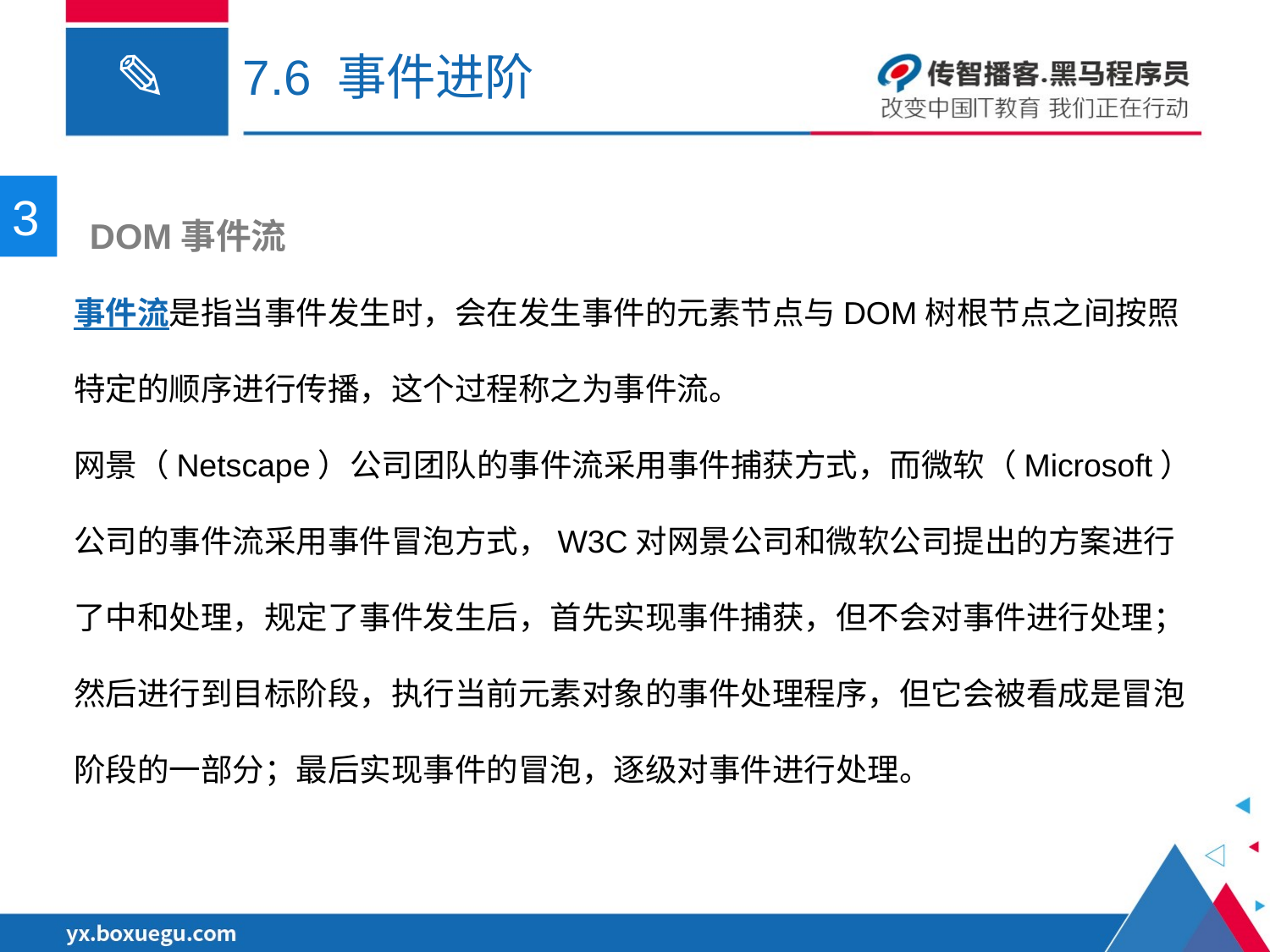

# 7.6 事件进阶

3
  DOM事件流
事件流是指当事件发生时，会在发生事件的元素节点与DOM树根节点之间按照特定的顺序进行传播，这个过程称之为事件流。
网景（Netscape）公司团队的事件流采用事件捕获方式，而微软（Microsoft）公司的事件流采用事件冒泡方式，W3C对网景公司和微软公司提出的方案进行了中和处理，规定了事件发生后，首先实现事件捕获，但不会对事件进行处理；然后进行到目标阶段，执行当前元素对象的事件处理程序，但它会被看成是冒泡阶段的一部分；最后实现事件的冒泡，逐级对事件进行处理。